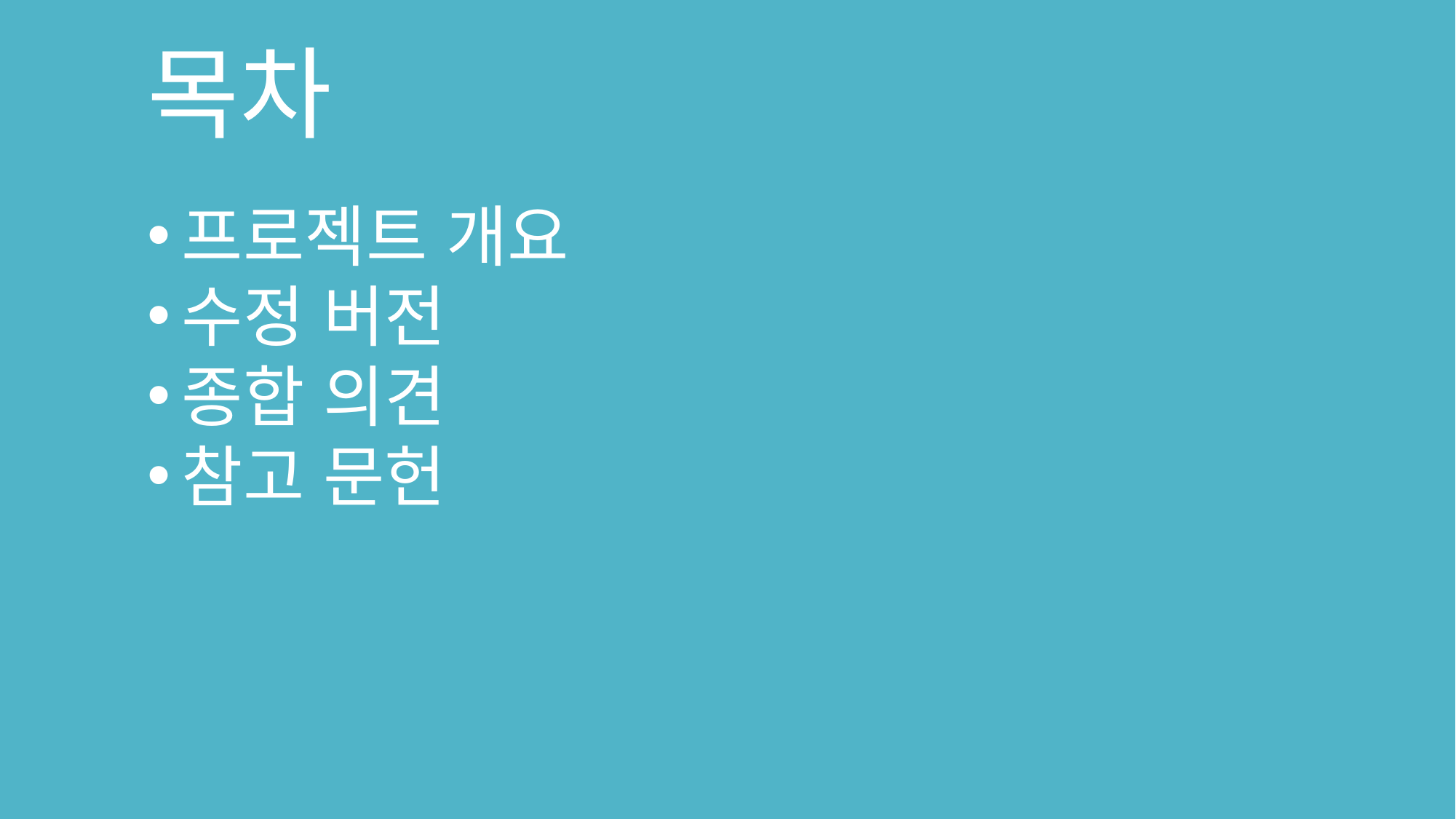

목차

프로젝트 개요
수정 버전
종합 의견
참고 문헌